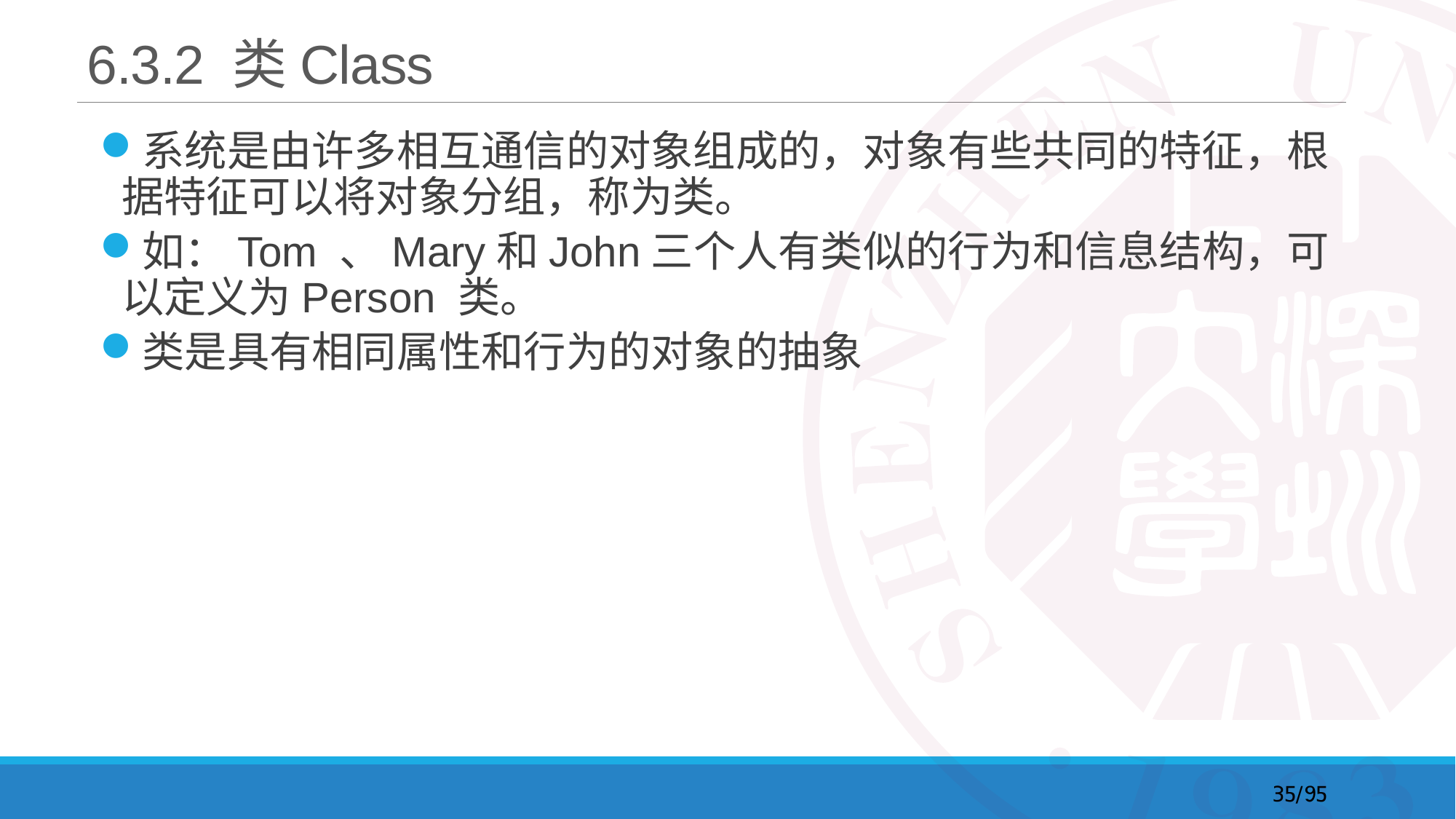

# 6.3.2 类Class
系统是由许多相互通信的对象组成的，对象有些共同的特征，根据特征可以将对象分组，称为类。
如：Tom 、Mary和John三个人有类似的行为和信息结构，可以定义为Person 类。
类是具有相同属性和行为的对象的抽象
35/95